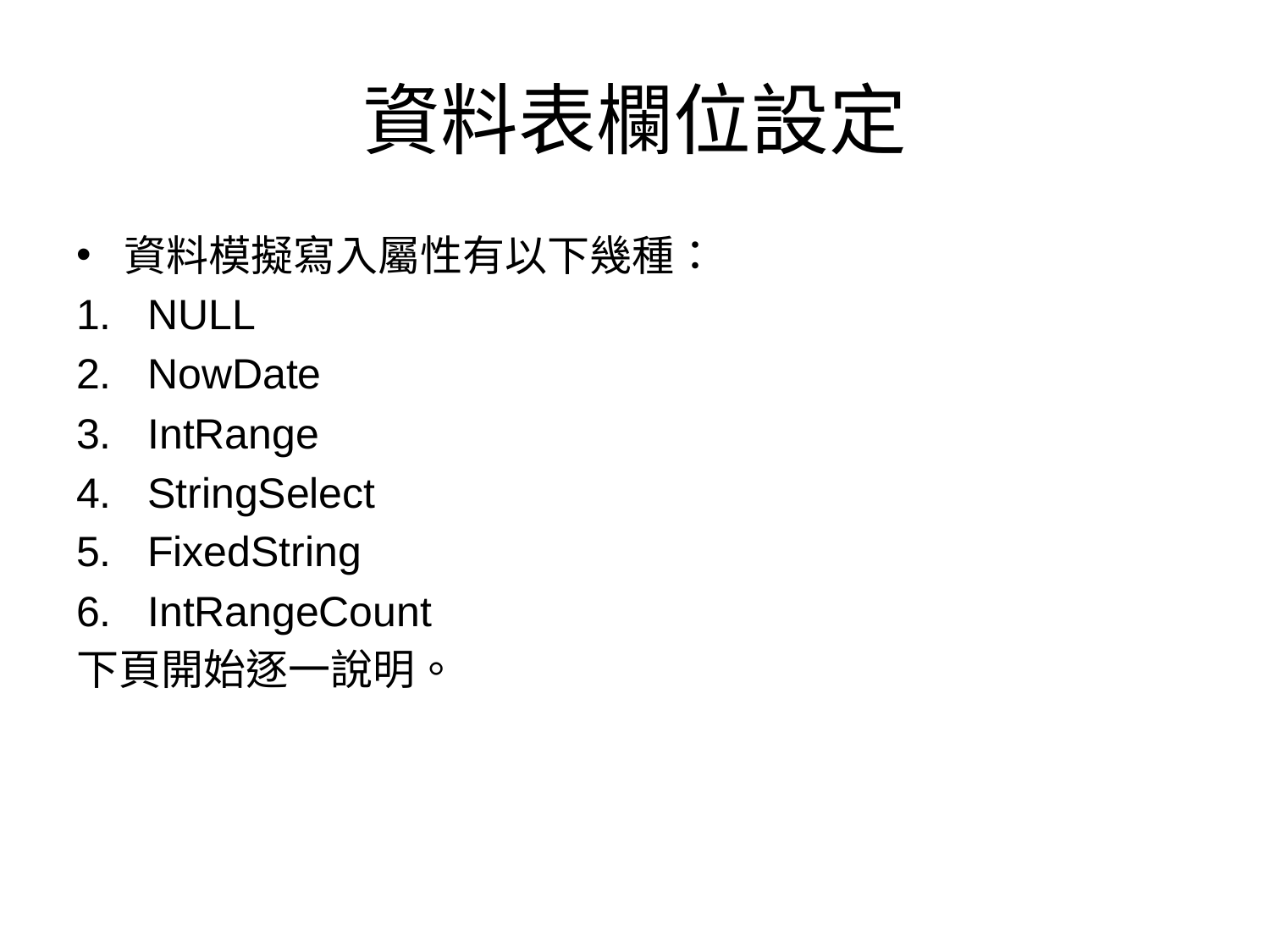

# 資料表欄位設定
資料模擬寫入屬性有以下幾種：
NULL
NowDate
IntRange
StringSelect
FixedString
IntRangeCount
下頁開始逐一說明。